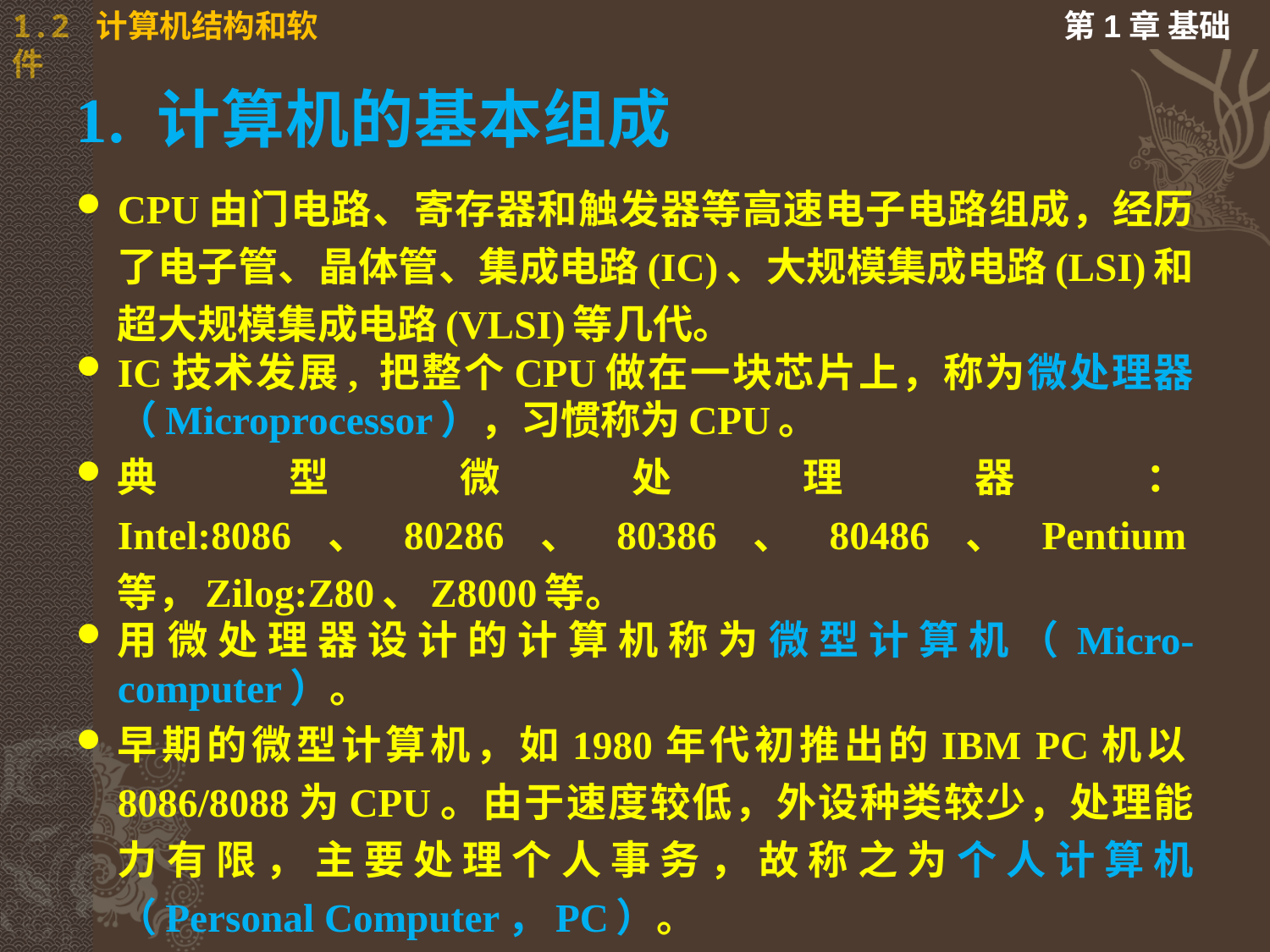

# 1. 计算机的基本组成
CPU由门电路、寄存器和触发器等高速电子电路组成，经历了电子管、晶体管、集成电路(IC)、大规模集成电路(LSI)和超大规模集成电路(VLSI)等几代。
IC技术发展, 把整个CPU做在一块芯片上，称为微处理器（Microprocessor），习惯称为CPU。
典型微处理器：Intel:8086、80286、80386、80486、Pentium等，Zilog:Z80、Z8000等。
用微处理器设计的计算机称为微型计算机（Micro-computer）。
早期的微型计算机，如1980年代初推出的IBM PC机以8086/8088为CPU。由于速度较低，外设种类较少，处理能力有限，主要处理个人事务，故称之为个人计算机（Personal Computer，PC）。